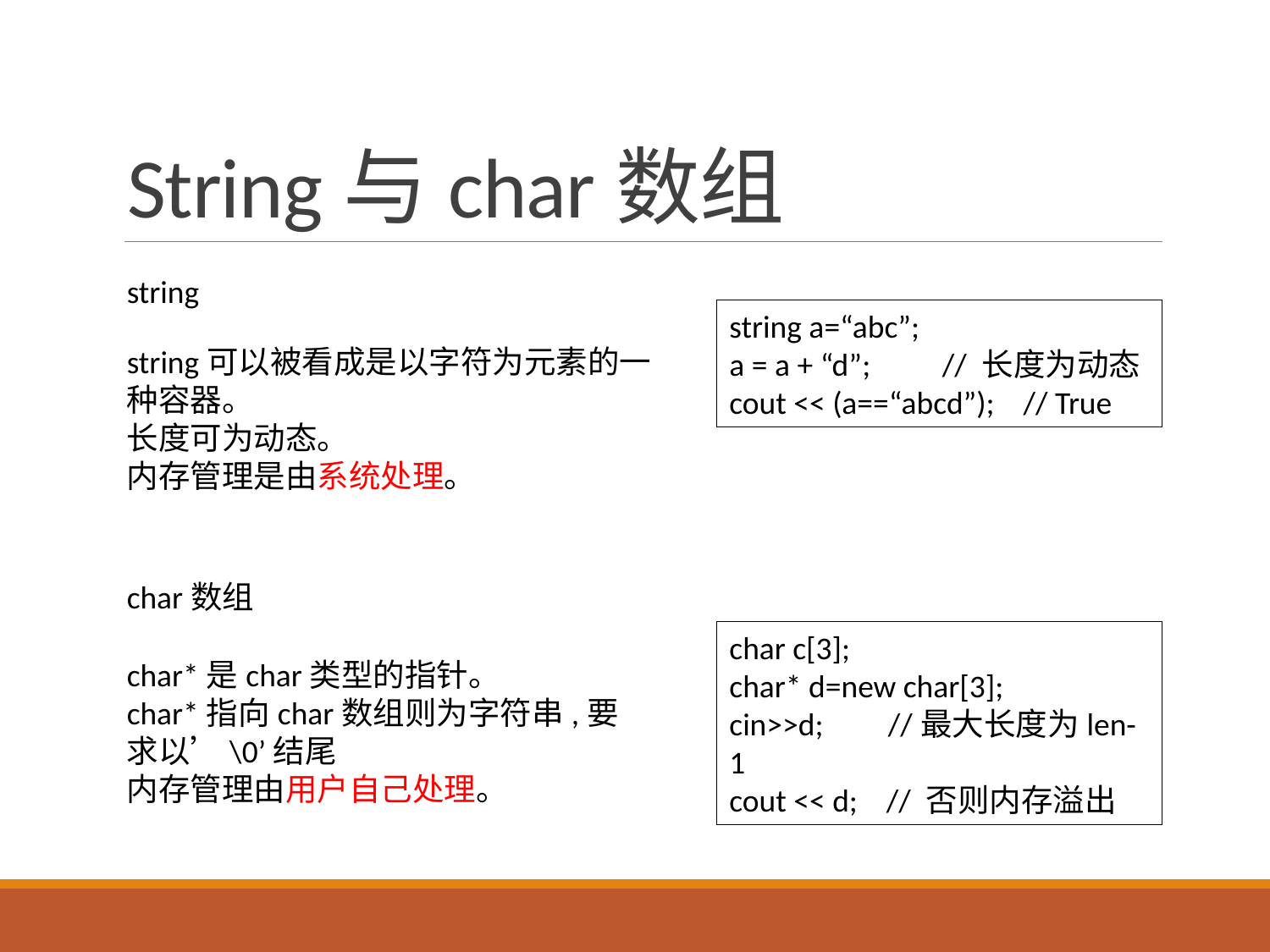

# String与char数组
string
string a=“abc”;
a = a + “d”;          // 长度为动态
cout << (a==“abcd”);    // True
string可以被看成是以字符为元素的一种容器。
长度可为动态。
内存管理是由系统处理。
char数组
char c[3];
char* d=new char[3];
cin>>d;         //最大长度为len-1
cout << d;    // 否则内存溢出
char*是char类型的指针。
char*指向char数组则为字符串,要求以’\0’结尾
内存管理由用户自己处理。